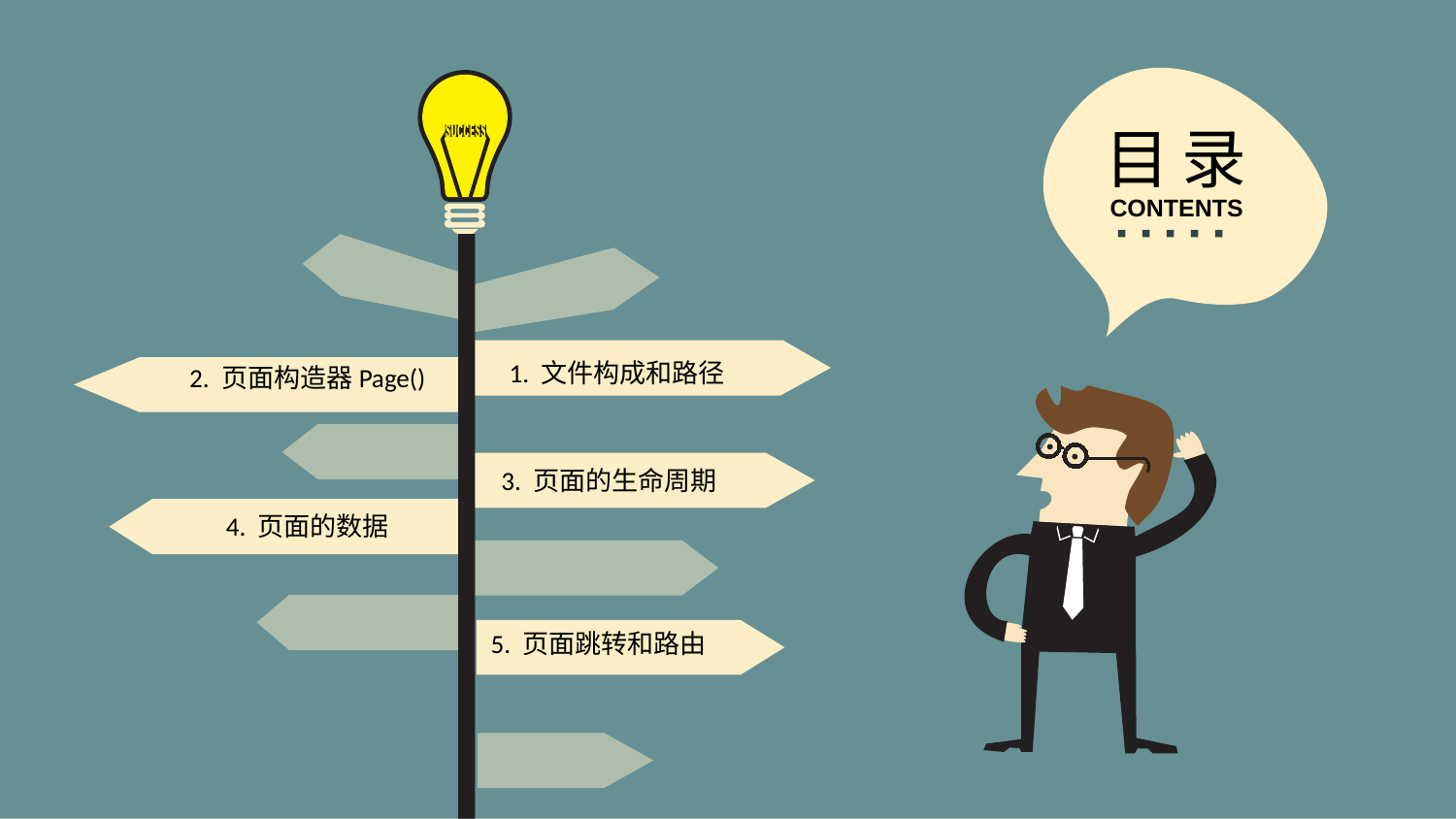

目录
   CONTENTS

 1. 文件构成和路径
2. 页面构造器Page()

3. 页面的生命周期

4. 页面的数据

5. 页面跳转和路由